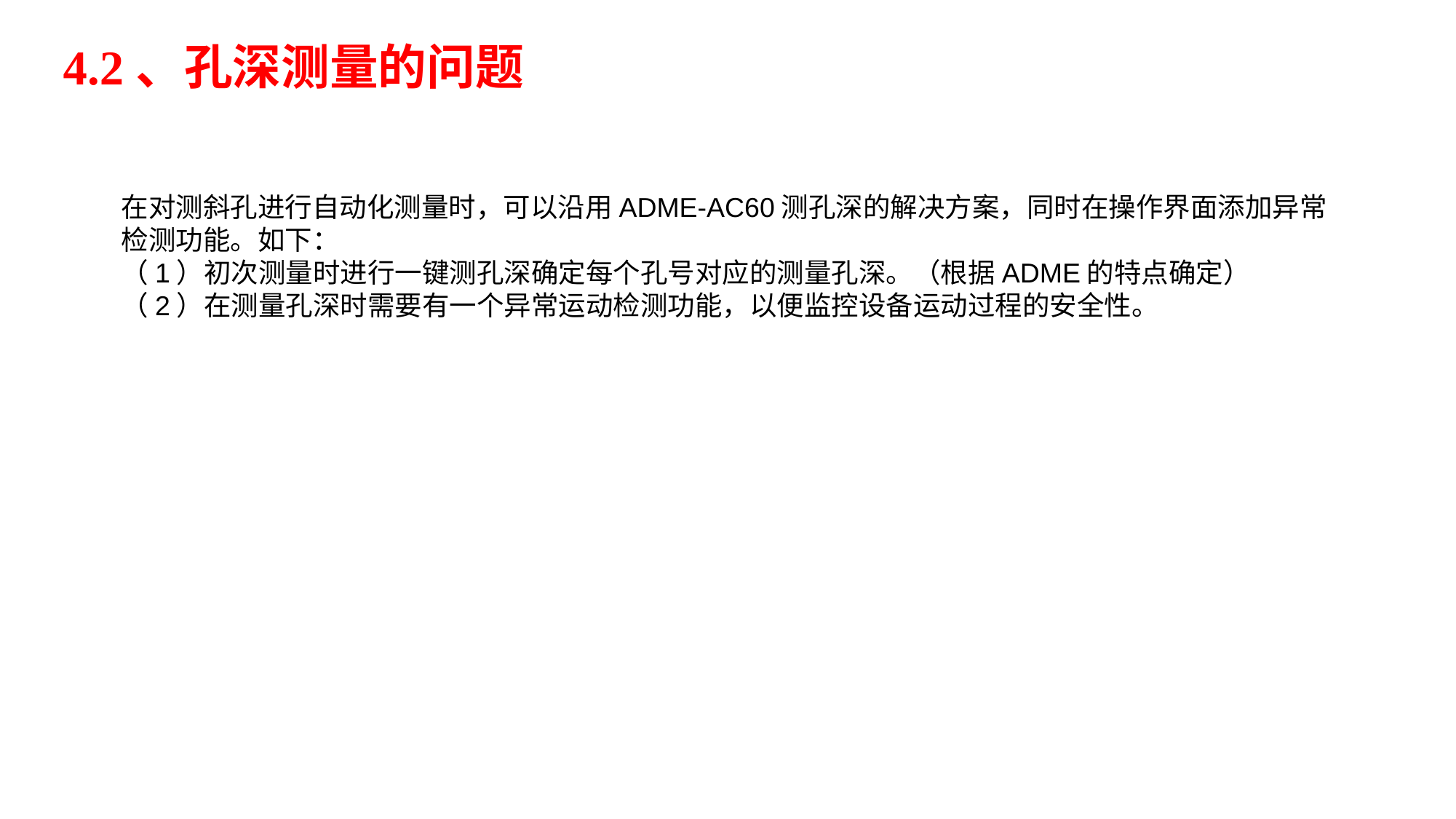

4.2、孔深测量的问题
在对测斜孔进行自动化测量时，可以沿用ADME-AC60测孔深的解决方案，同时在操作界面添加异常检测功能。如下：
（1）初次测量时进行一键测孔深确定每个孔号对应的测量孔深。（根据ADME的特点确定）
（2）在测量孔深时需要有一个异常运动检测功能，以便监控设备运动过程的安全性。